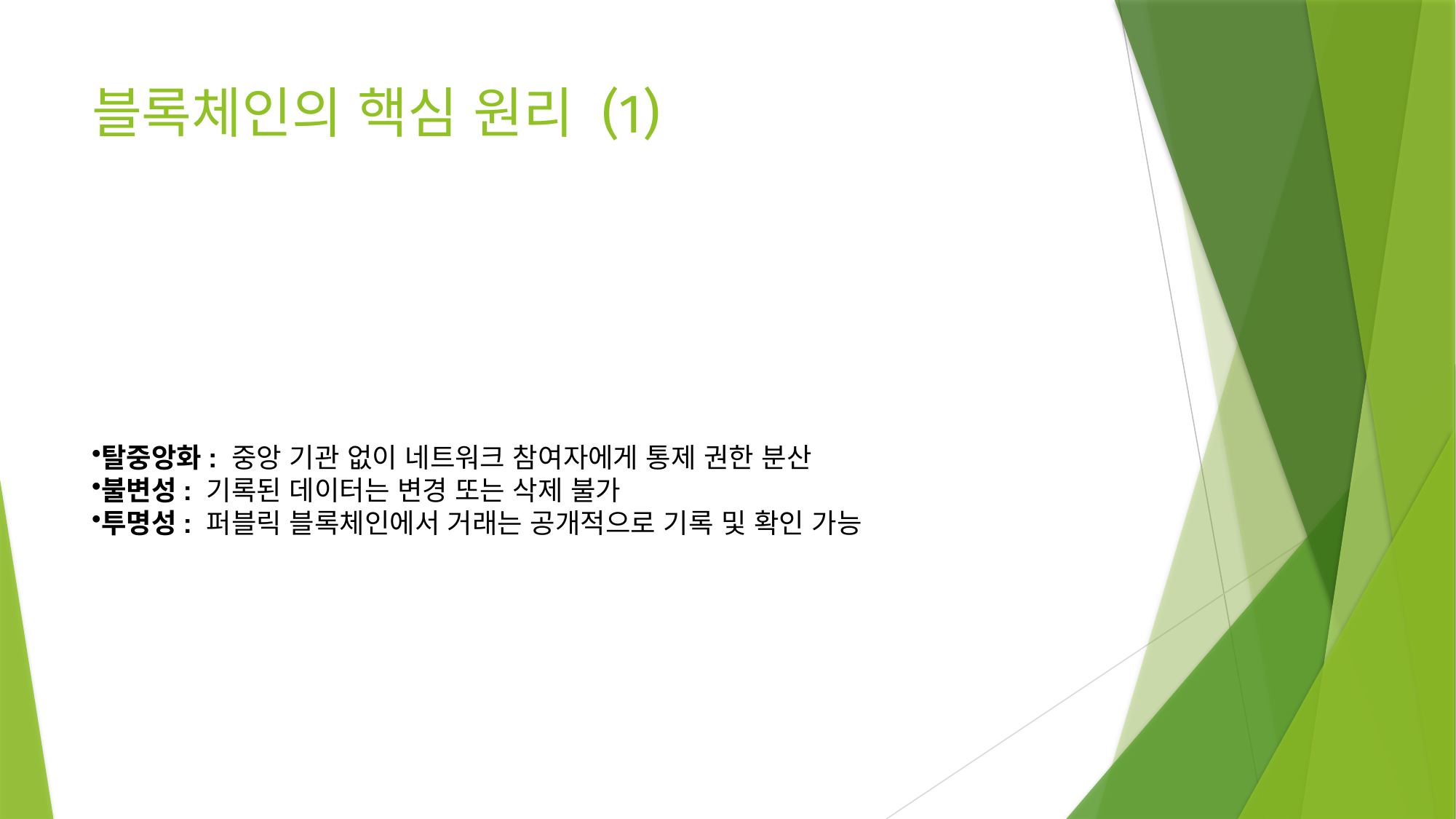

# 블록체인의 핵심 원리 (1)
탈중앙화: 중앙 기관 없이 네트워크 참여자에게 통제 권한 분산
불변성: 기록된 데이터는 변경 또는 삭제 불가
투명성: 퍼블릭 블록체인에서 거래는 공개적으로 기록 및 확인 가능